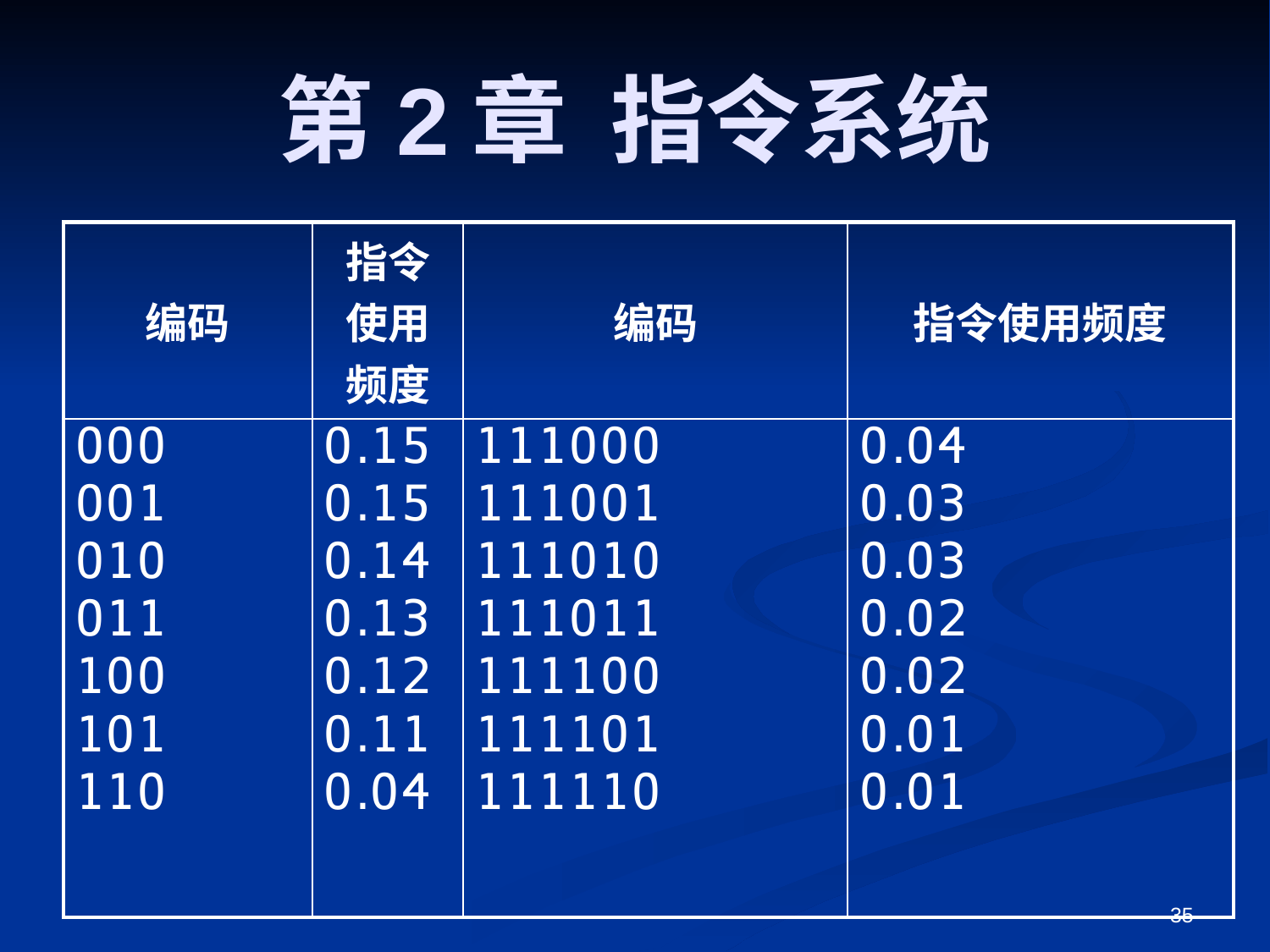

# 第2章  指令系统
| 编码 | 指令使用频度 | 编码 | 指令使用频度 |
| --- | --- | --- | --- |
| 000 001 010 011 100 101 110 | 0.15 0.15 0.14 0.13 0.12 0.11 0.04 | 111000 111001 111010 111011 111100 111101 111110 | 0.04 0.03 0.03 0.02 0.02 0.01 0.01 |
35